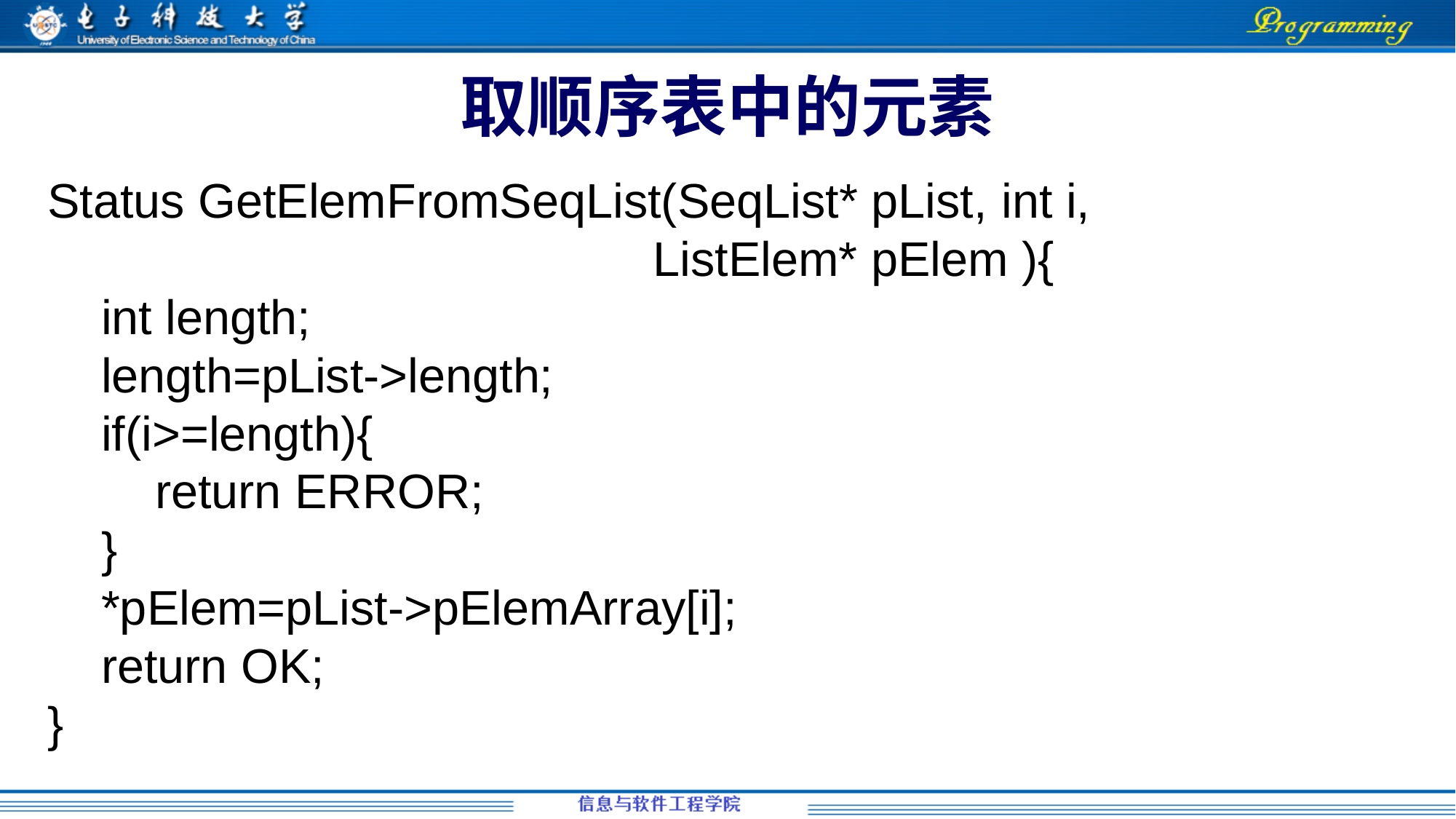

# 取顺序表中的元素
Status GetElemFromSeqList(SeqList* pList, int i,
                                             ListElem* pElem ){
    int length;
    length=pList->length;
    if(i>=length){
        return ERROR;
    }
    *pElem=pList->pElemArray[i];
    return OK;
}